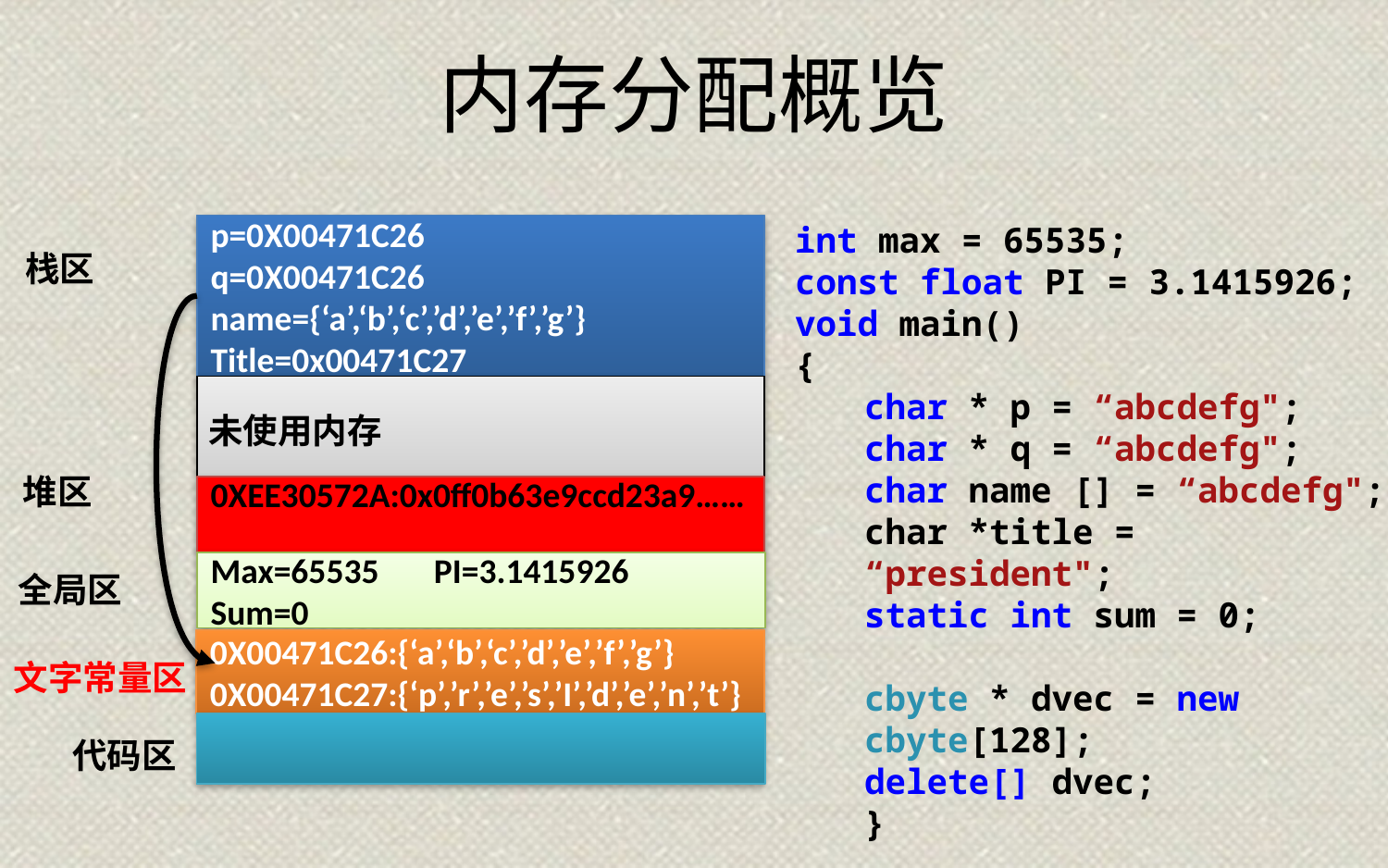

# 内存分配概览
int max = 65535;
const float PI = 3.1415926;
void main()
{
char * p = “abcdefg";
char * q = “abcdefg";
char name [] = “abcdefg";
char *title = “president";
static int sum = 0;

cbyte * dvec = new cbyte[128];
delete[] dvec;
}
p=0X00471C26
q=0X00471C26
name={‘a’,‘b’,‘c’,’d’,’e’,’f’,’g’}
Title=0x00471C27

0XEE30572A:0x0ff0b63e9ccd23a9……

Max=65535       PI=3.1415926
Sum=0
0X00471C26:{‘a’,‘b’,‘c’,’d’,’e’,’f’,’g’}
0X00471C27:{‘p’,’r’,’e’,’s’,’I’,’d’,’e’,’n’,’t’}

栈区
未使用内存
堆区
全局区
文字常量区
代码区